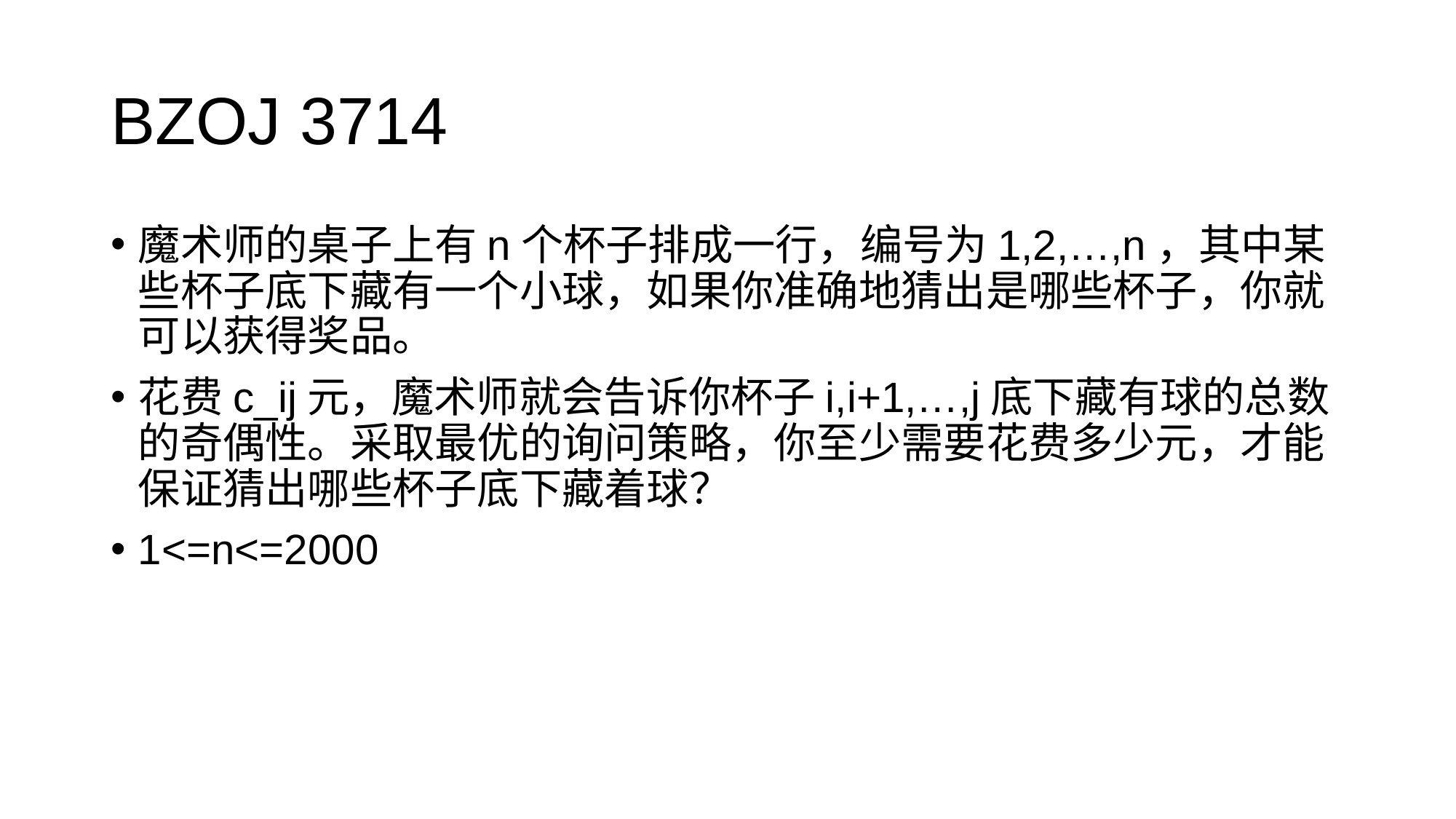

# BZOJ 3714
魔术师的桌子上有n个杯子排成一行，编号为1,2,…,n，其中某些杯子底下藏有一个小球，如果你准确地猜出是哪些杯子，你就可以获得奖品。
花费c_ij元，魔术师就会告诉你杯子i,i+1,…,j底下藏有球的总数的奇偶性。采取最优的询问策略，你至少需要花费多少元，才能保证猜出哪些杯子底下藏着球？
1<=n<=2000